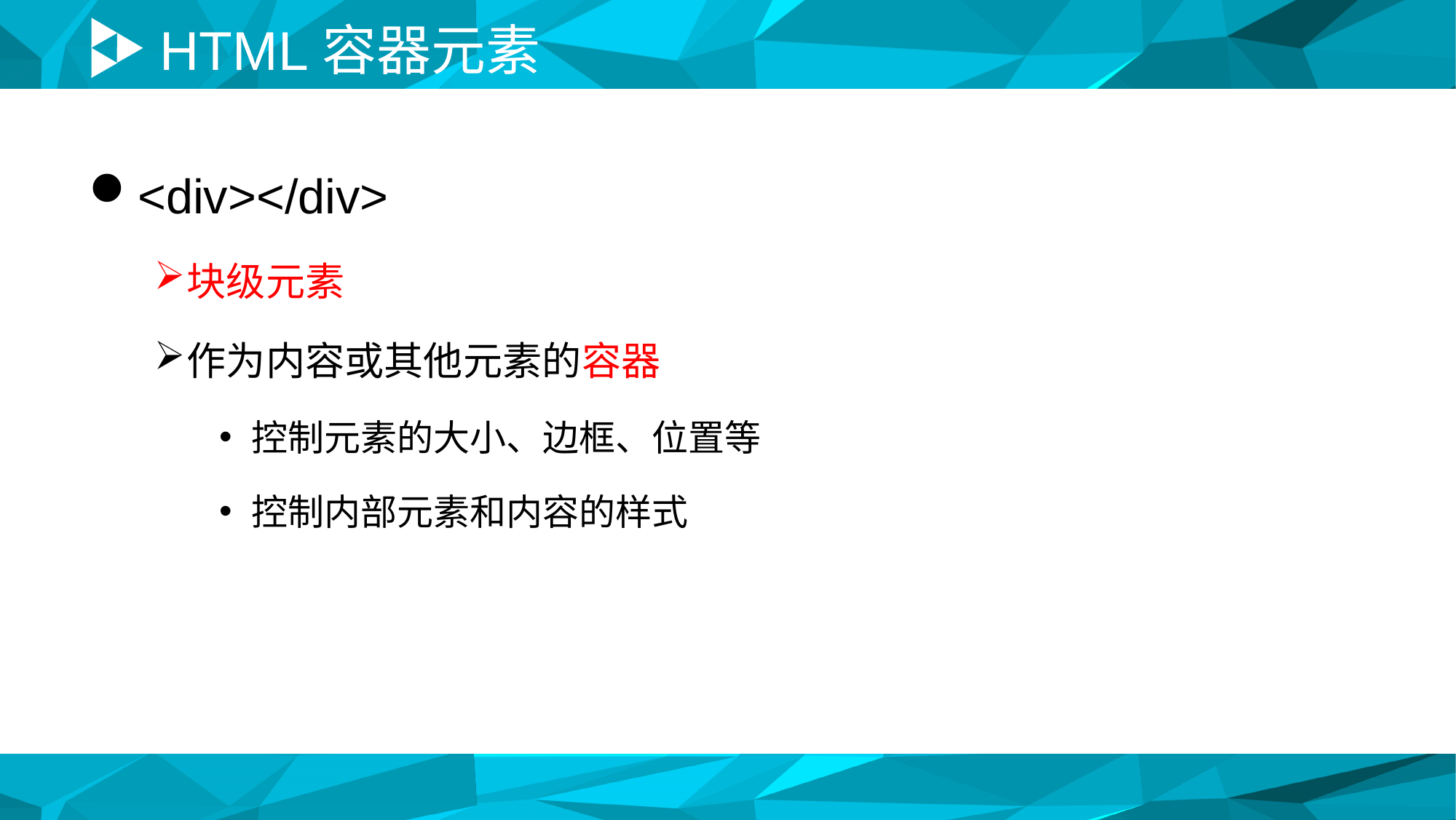

# HTML容器元素
<div></div>
块级元素
作为内容或其他元素的容器
控制元素的大小、边框、位置等
控制内部元素和内容的样式